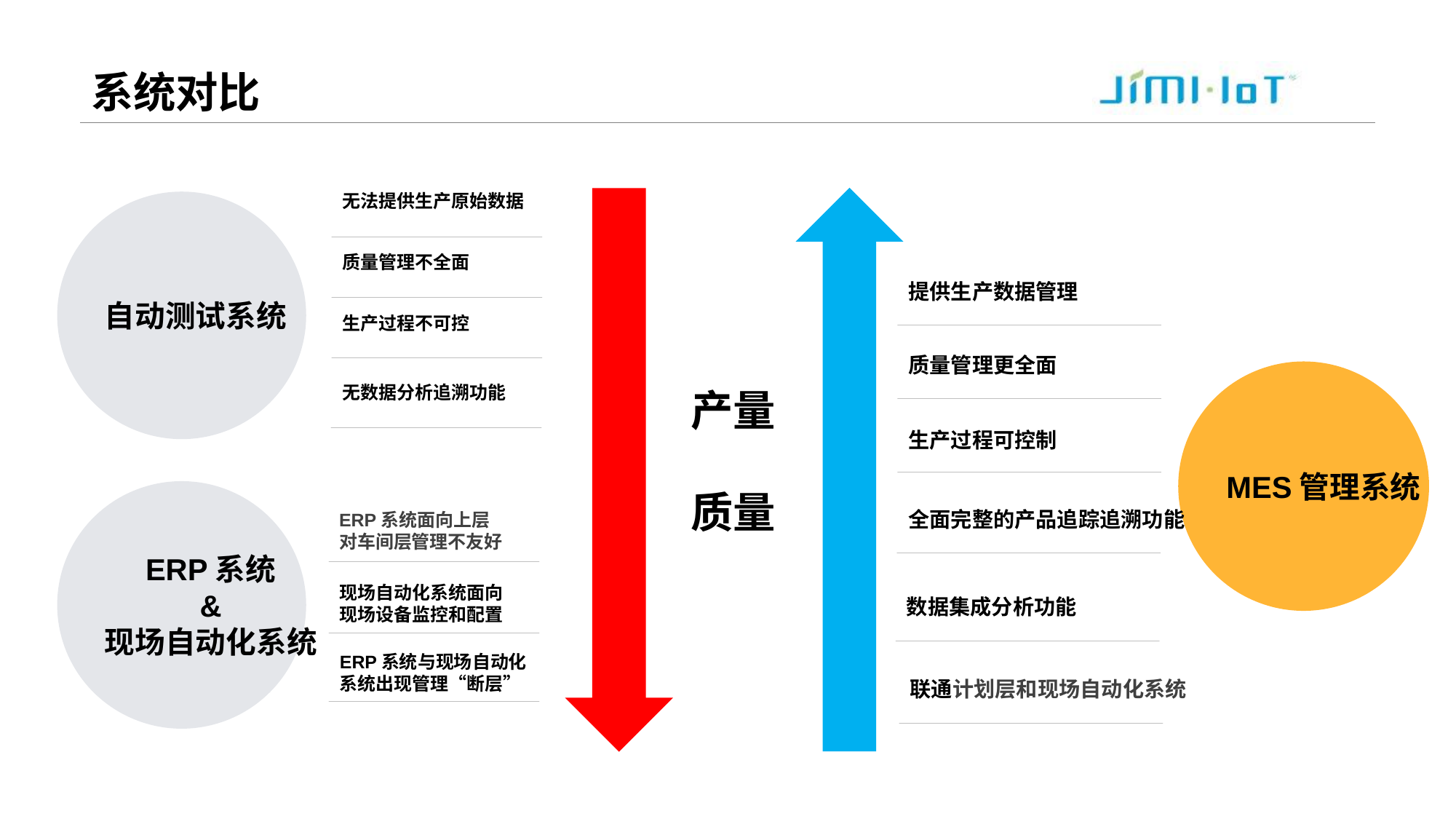

# 系统对比
无法提供生产原始数据

自动测试系统
质量管理不全面
提供生产数据管理
生产过程不可控
质量管理更全面
MES管理系统
无数据分析追溯功能
产量

质量
生产过程可控制
ERP系统
&
现场自动化系统
全面完整的产品追踪追溯功能
ERP系统面向上层
对车间层管理不友好
现场自动化系统面向
现场设备监控和配置
数据集成分析功能
ERP系统与现场自动化
系统出现管理“断层”
联通计划层和现场自动化系统